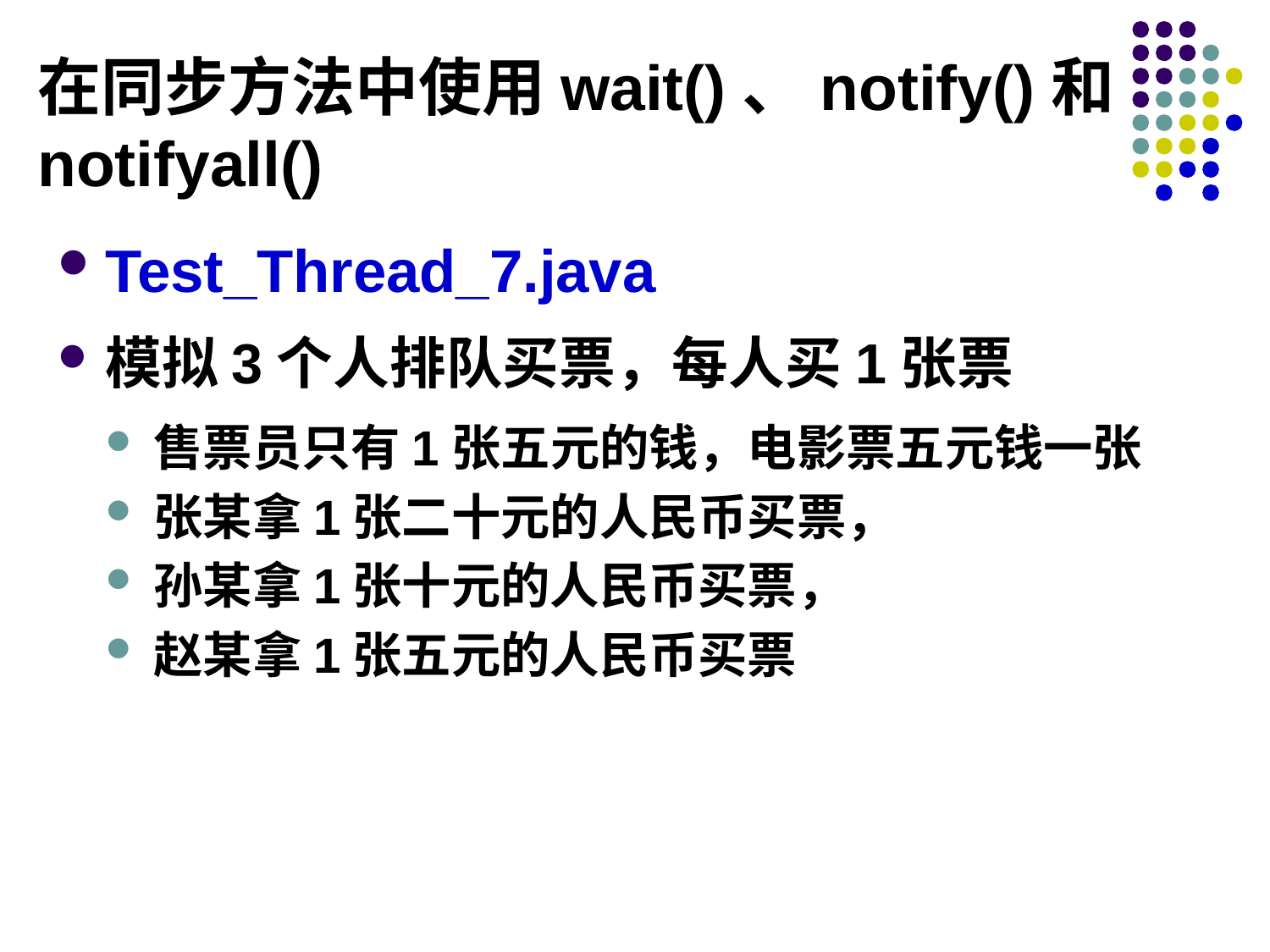

# 在同步方法中使用wait()、notify()和notifyall()
Test_Thread_7.java
模拟3个人排队买票，每人买1张票
售票员只有1张五元的钱，电影票五元钱一张
张某拿1张二十元的人民币买票，
孙某拿1张十元的人民币买票，
赵某拿1张五元的人民币买票